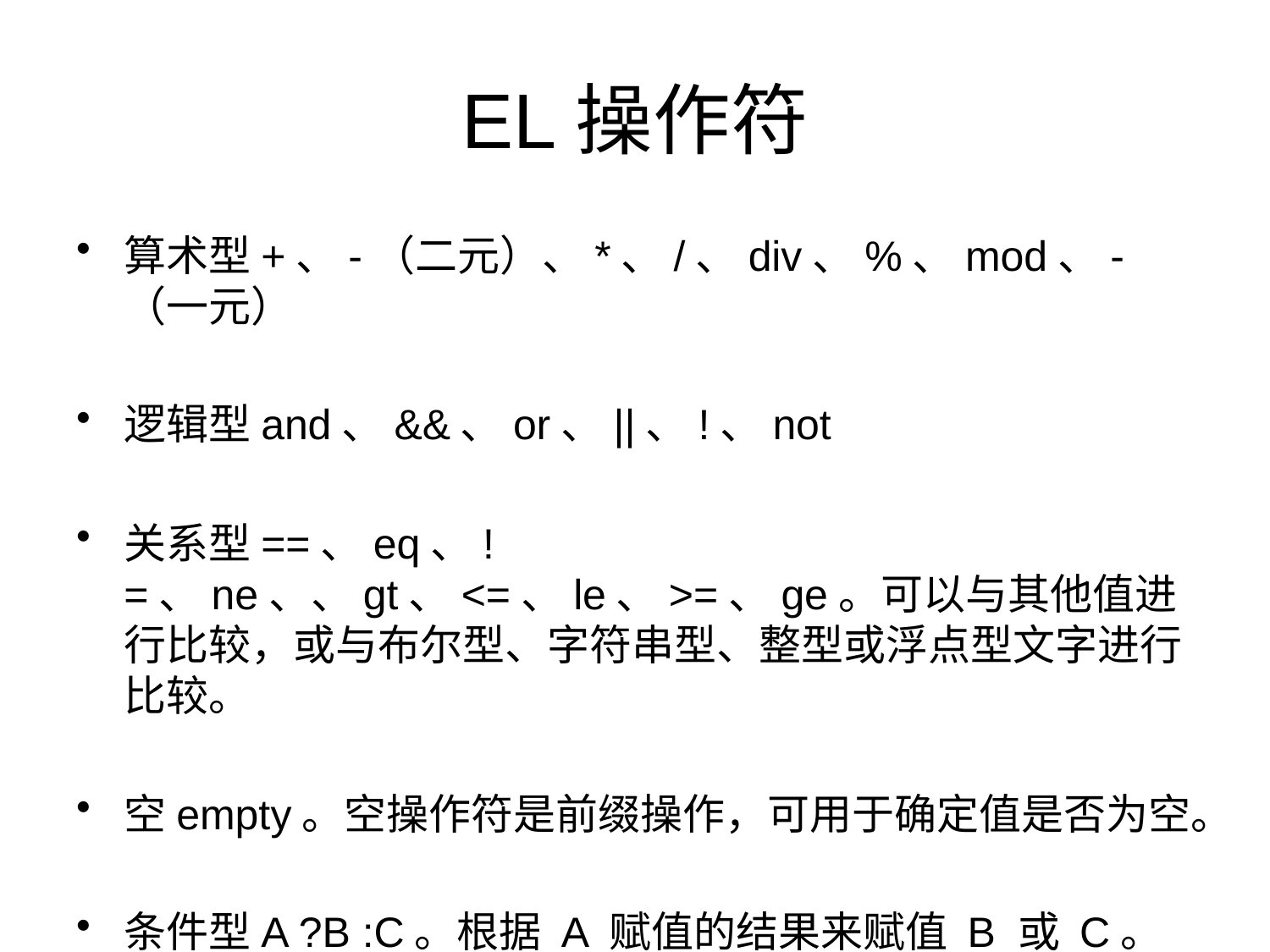

# EL操作符
算术型+、-（二元）、*、/、div、%、mod、-（一元）

逻辑型and、&&、or、||、!、not

关系型==、eq、!=、ne、、gt、<=、le、>=、ge。可以与其他值进行比较，或与布尔型、字符串型、整型或浮点型文字进行比较。

空empty。空操作符是前缀操作，可用于确定值是否为空。

条件型A ?B :C。根据 A 赋值的结果来赋值 B 或 C。